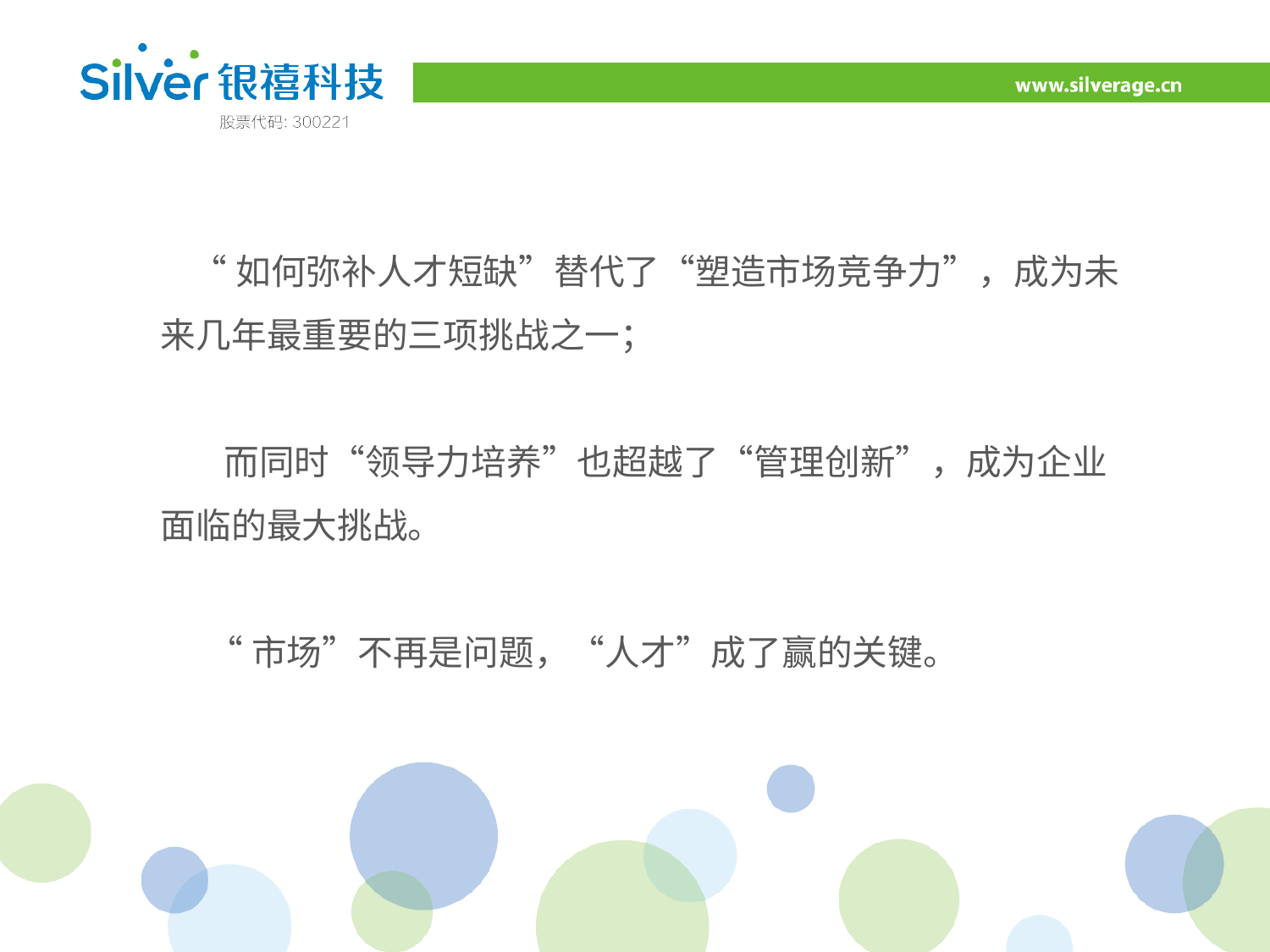

“如何弥补人才短缺”替代了“塑造市场竞争力”，成为未来几年最重要的三项挑战之一；

       而同时“领导力培养”也超越了“管理创新”，成为企业面临的最大挑战。

      “市场”不再是问题，“人才”成了赢的关键。